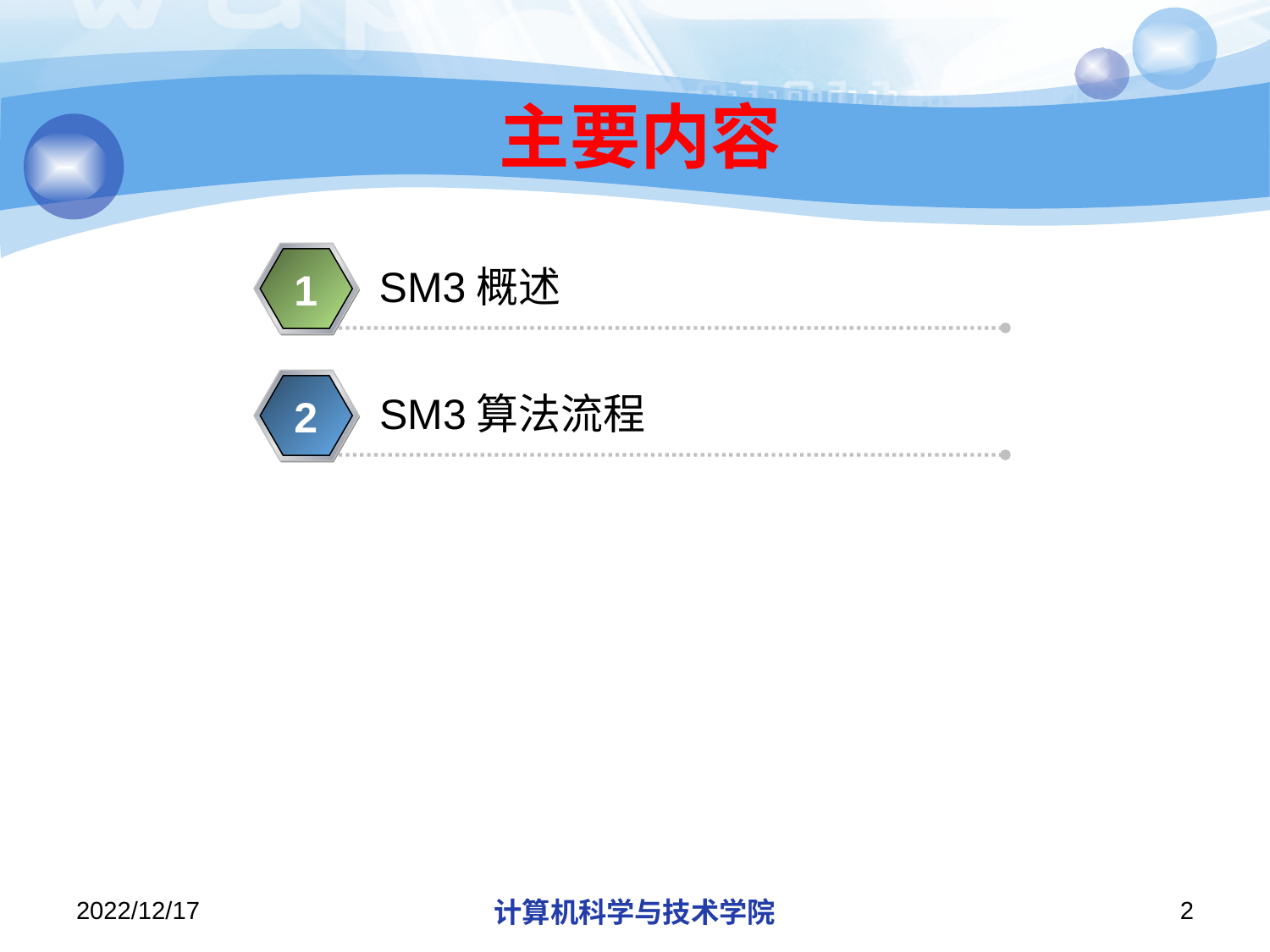

# 主要内容

SM3概述
1

SM3算法流程
2

4
2022/12/17
计算机科学与技术学院
2